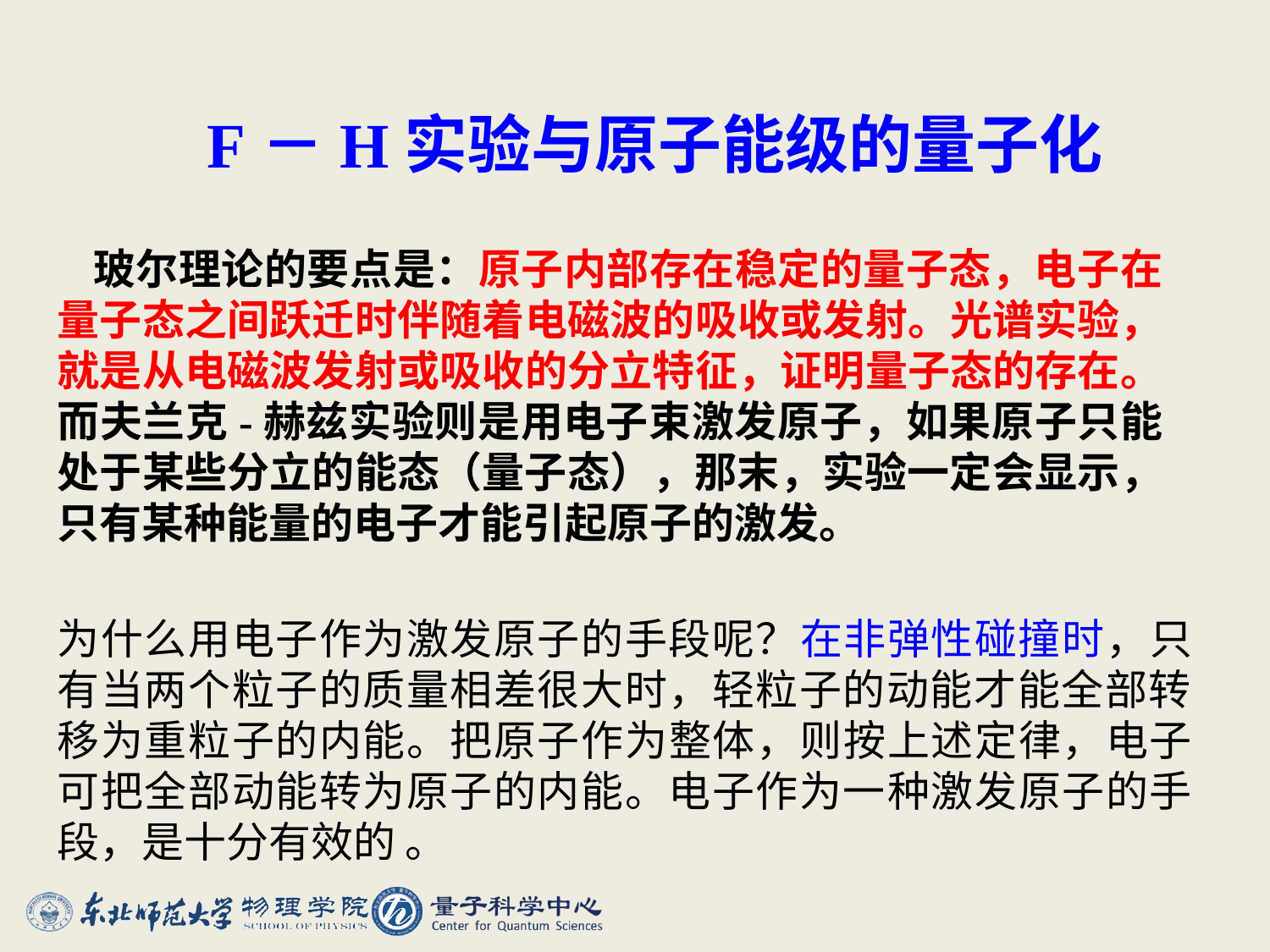

# F－H实验与原子能级的量子化
玻尔理论的要点是：原子内部存在稳定的量子态，电子在量子态之间跃迁时伴随着电磁波的吸收或发射。光谱实验，就是从电磁波发射或吸收的分立特征，证明量子态的存在。而夫兰克-赫兹实验则是用电子束激发原子，如果原子只能处于某些分立的能态（量子态），那末，实验一定会显示，只有某种能量的电子才能引起原子的激发。
为什么用电子作为激发原子的手段呢？在非弹性碰撞时，只有当两个粒子的质量相差很大时，轻粒子的动能才能全部转移为重粒子的内能。把原子作为整体，则按上述定律，电子可把全部动能转为原子的内能。电子作为一种激发原子的手段，是十分有效的 。